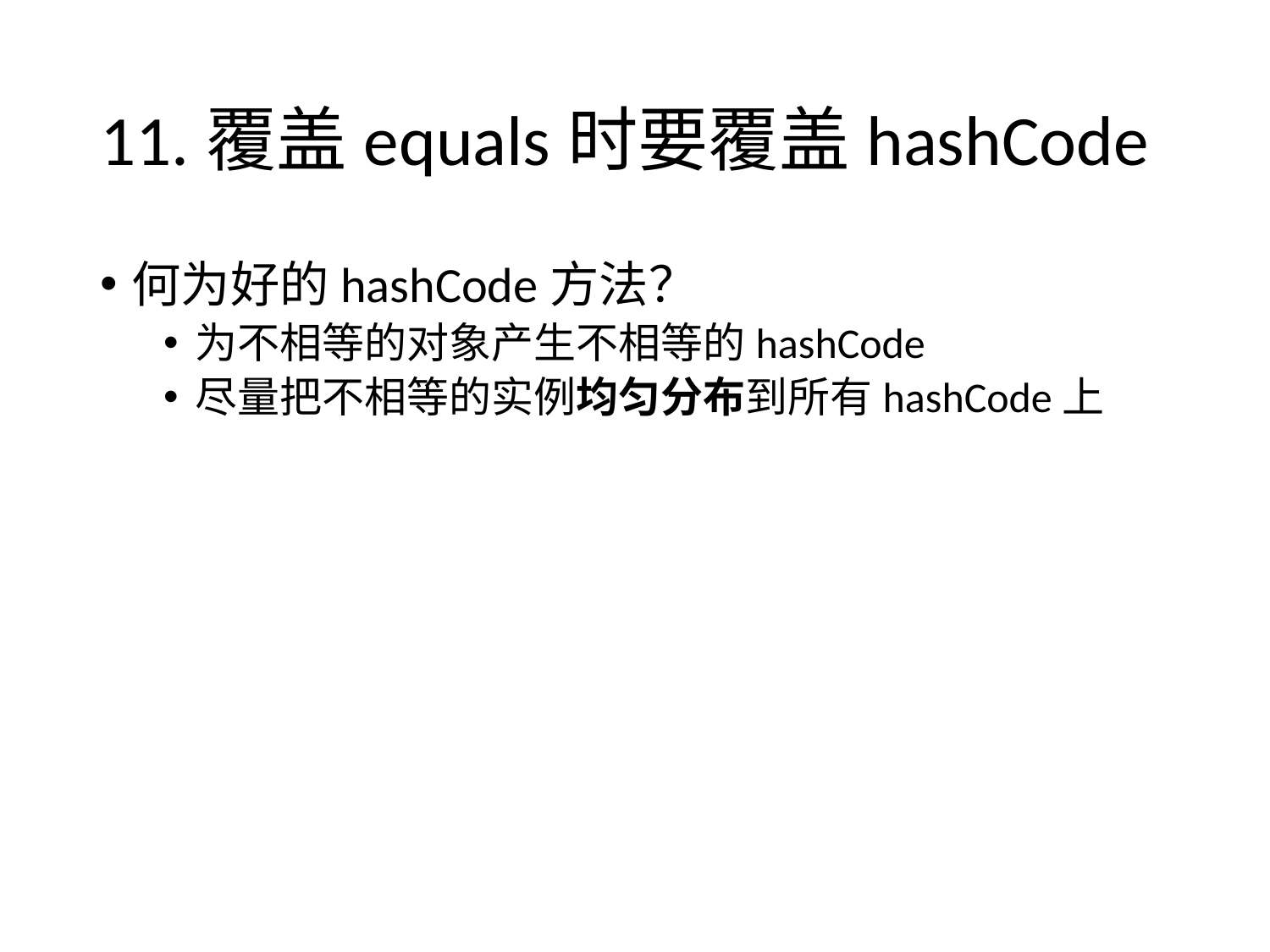

# 11.覆盖equals时要覆盖hashCode
何为好的hashCode方法？
为不相等的对象产生不相等的hashCode
尽量把不相等的实例均匀分布到所有hashCode上